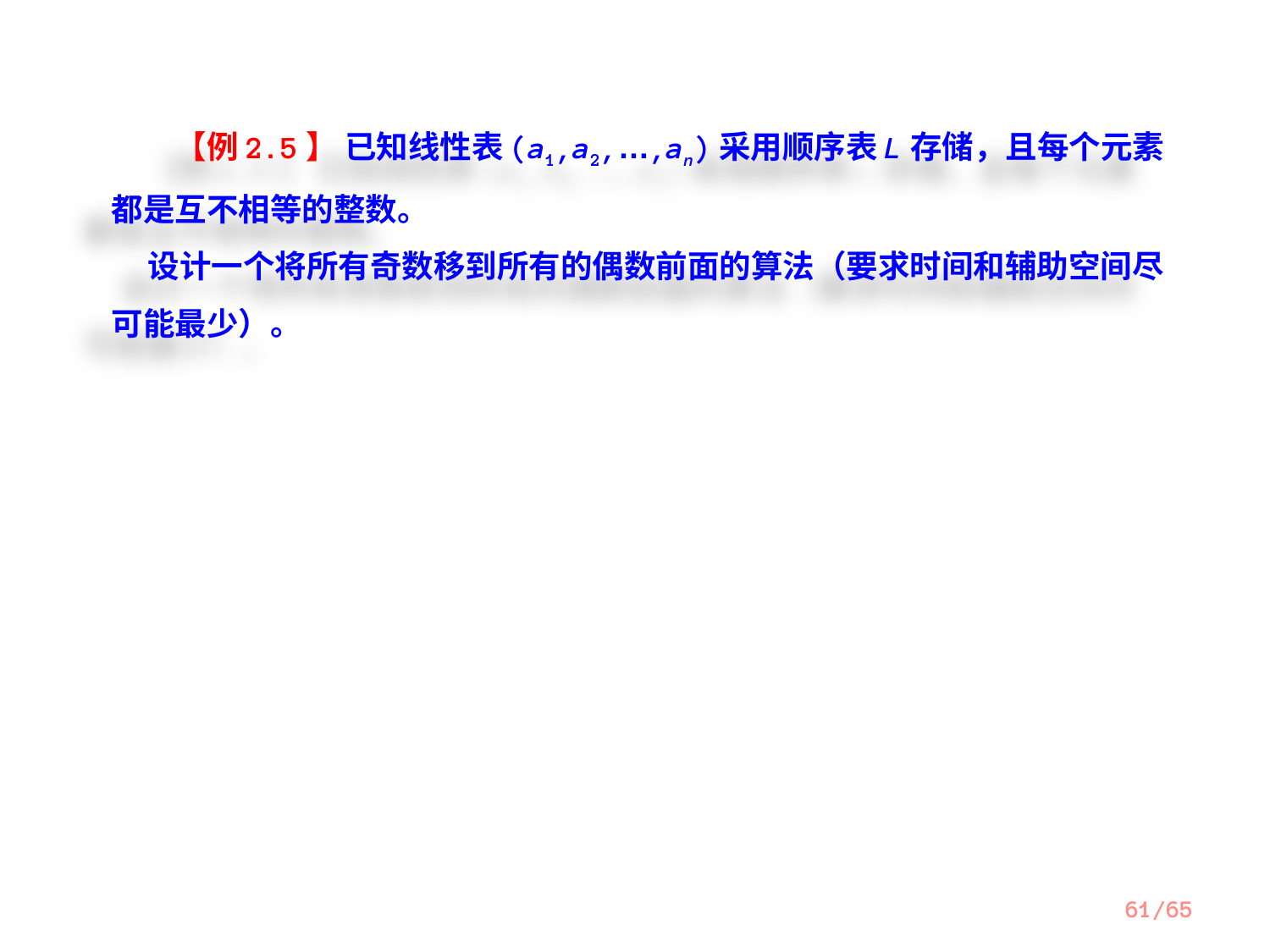

【例2.5】 已知线性表(a1,a2,…,an)采用顺序表L存储，且每个元素都是互不相等的整数。
    设计一个将所有奇数移到所有的偶数前面的算法（要求时间和辅助空间尽可能最少）。
61/65